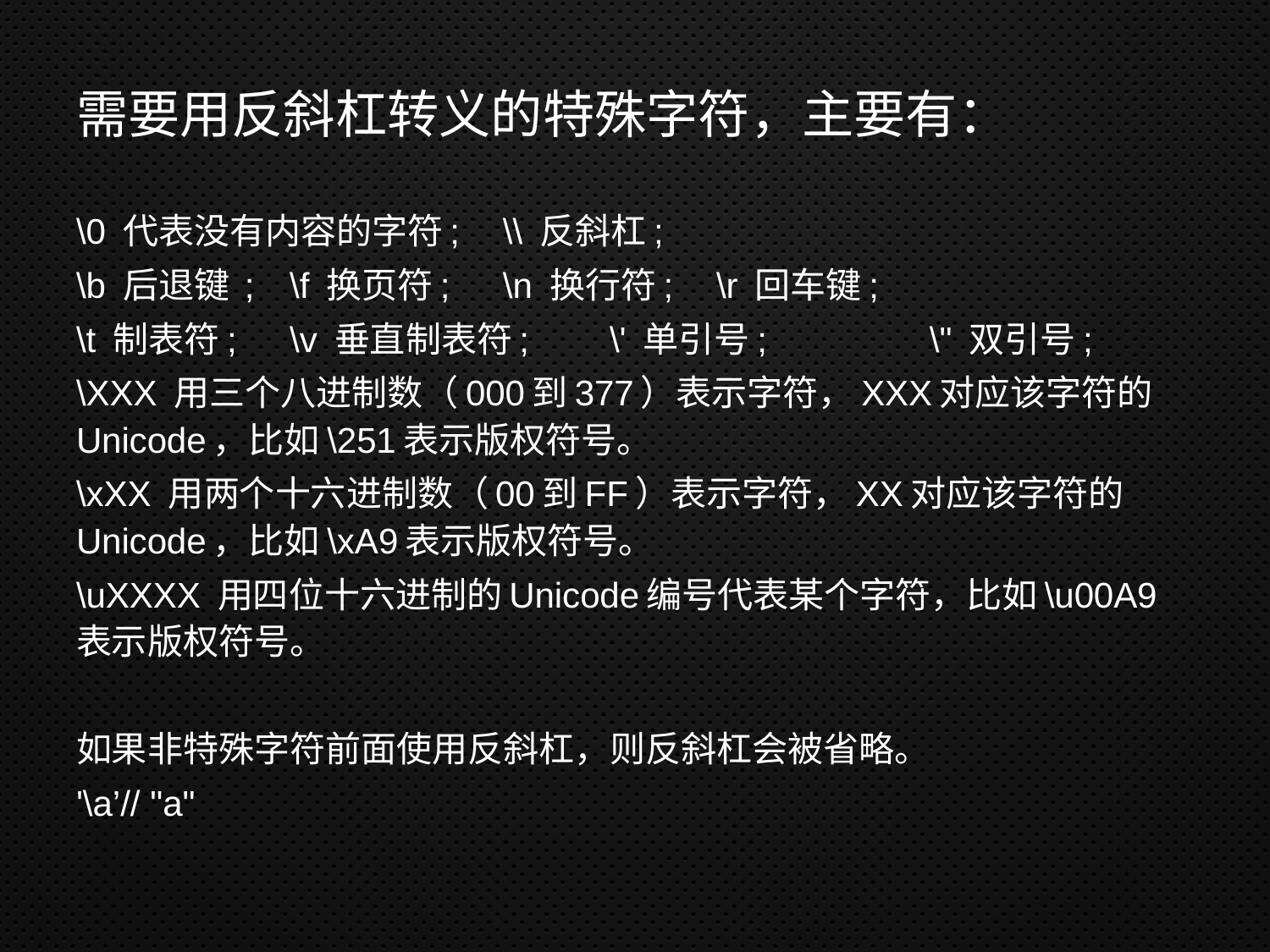

需要用反斜杠转义的特殊字符，主要有：

\0 代表没有内容的字符; 				\\ 反斜杠;
\b 后退键 ;  		\f 换页符; 			\n 换行符;			\r 回车键;
\t 制表符; 		\v 垂直制表符; 	\' 单引号;		 		\" 双引号;
\XXX 用三个八进制数（000到377）表示字符，XXX对应该字符的Unicode，比如\251表示版权符号。
\xXX 用两个十六进制数（00到FF）表示字符，XX对应该字符的Unicode，比如\xA9表示版权符号。
\uXXXX 用四位十六进制的Unicode编号代表某个字符，比如\u00A9表示版权符号。

如果非特殊字符前面使用反斜杠，则反斜杠会被省略。
'\a’// "a"